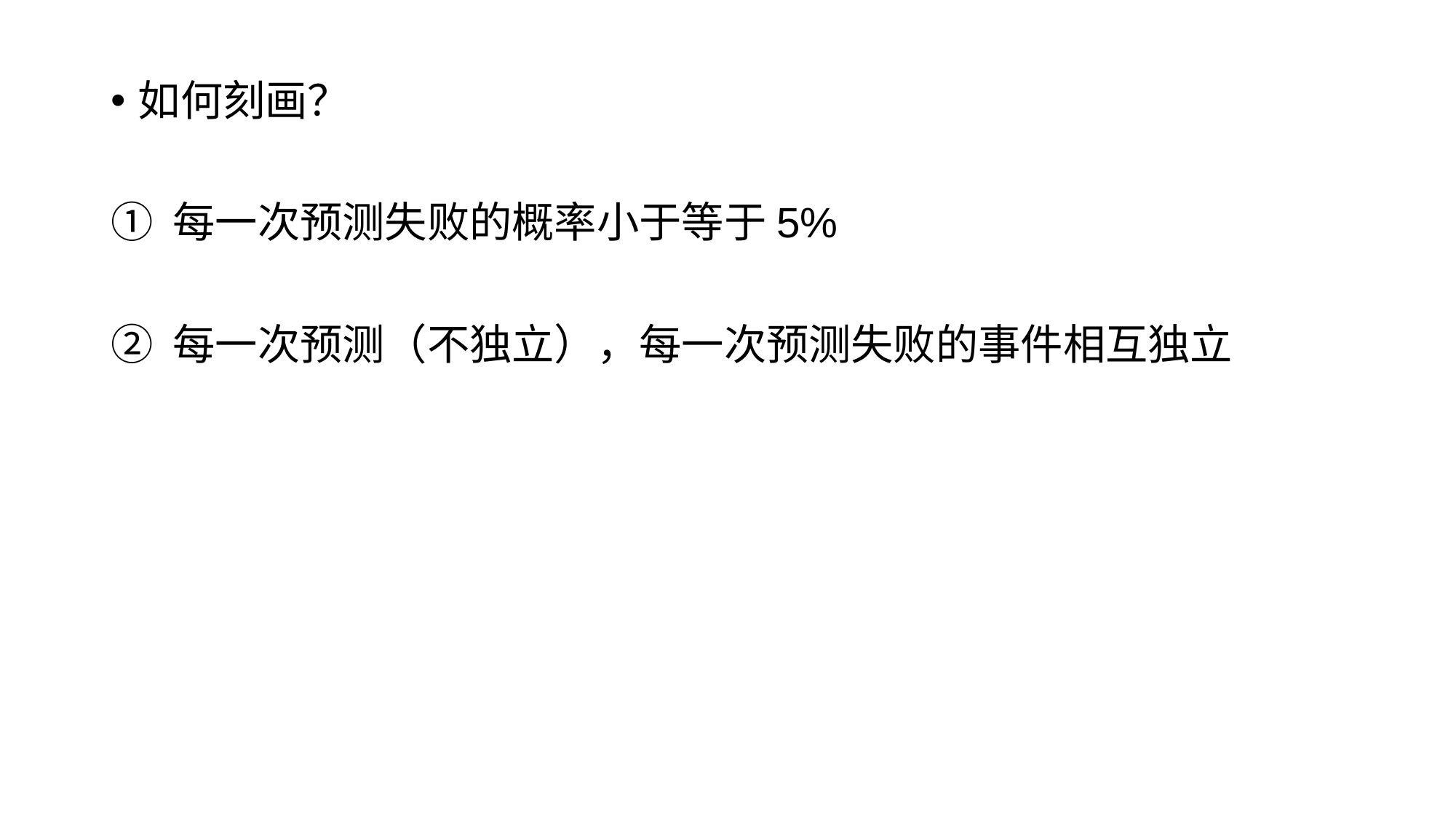

如何刻画？

① 每一次预测失败的概率小于等于5%

② 每一次预测（不独立），每一次预测失败的事件相互独立